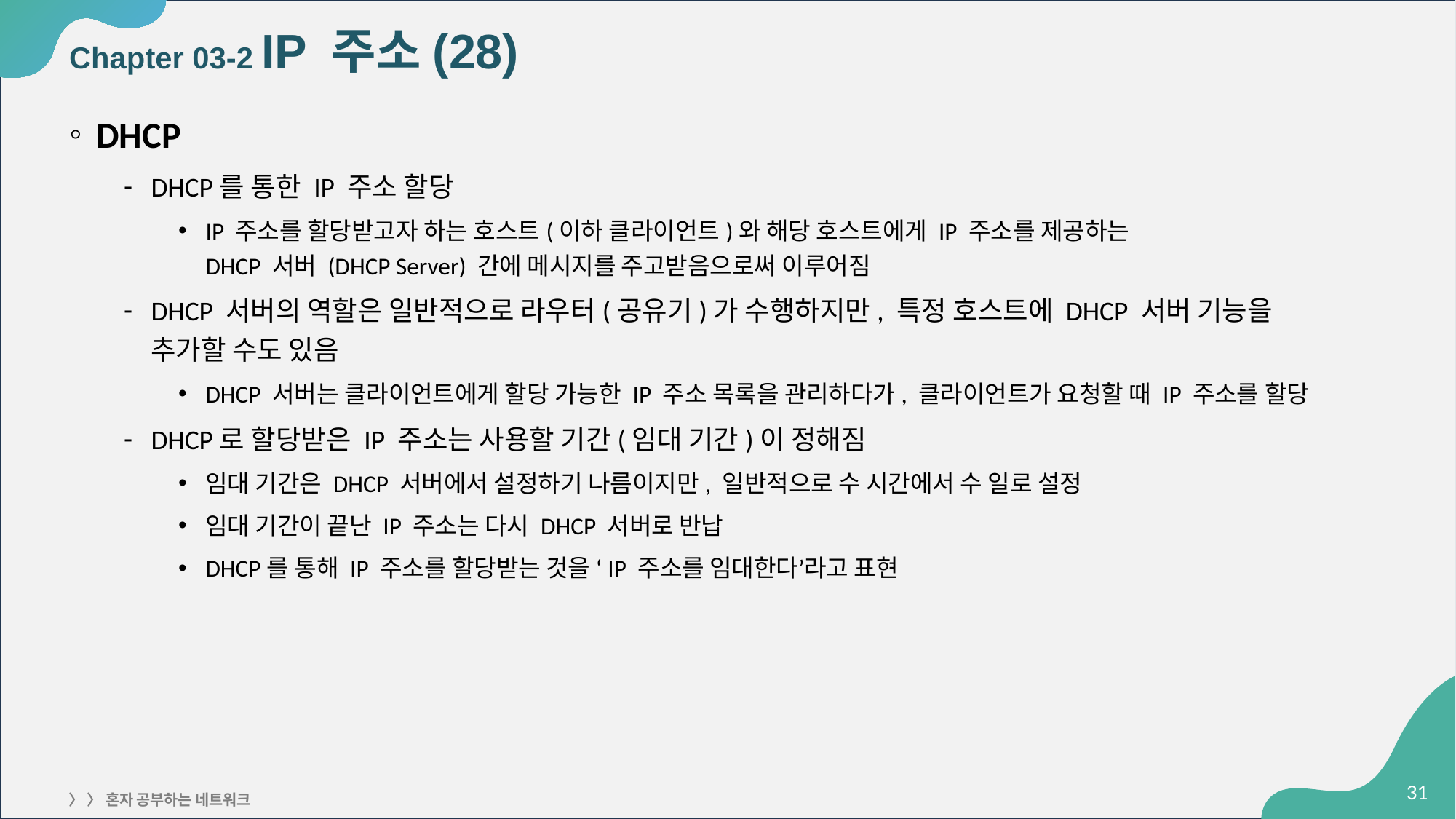

# Chapter 03-2 IP 주소(28)
DHCP
DHCP를 통한 IP 주소 할당
IP 주소를 할당받고자 하는 호스트(이하 클라이언트)와 해당 호스트에게 IP 주소를 제공하는
DHCP 서버 (DHCP Server) 간에 메시지를 주고받음으로써 이루어짐
DHCP 서버의 역할은 일반적으로 라우터(공유기)가 수행하지만, 특정 호스트에 DHCP 서버 기능을
추가할 수도 있음
DHCP 서버는 클라이언트에게 할당 가능한 IP 주소 목록을 관리하다가, 클라이언트가 요청할 때 IP 주소를 할당
DHCP로 할당받은 IP 주소는 사용할 기간(임대 기간)이 정해짐
임대 기간은 DHCP 서버에서 설정하기 나름이지만, 일반적으로 수 시간에서 수 일로 설정
임대 기간이 끝난 IP 주소는 다시 DHCP 서버로 반납
DHCP를 통해 IP 주소를 할당받는 것을 ‘IP 주소를 임대한다’라고 표현
31
〉 〉 혼자 공부하는 네트워크